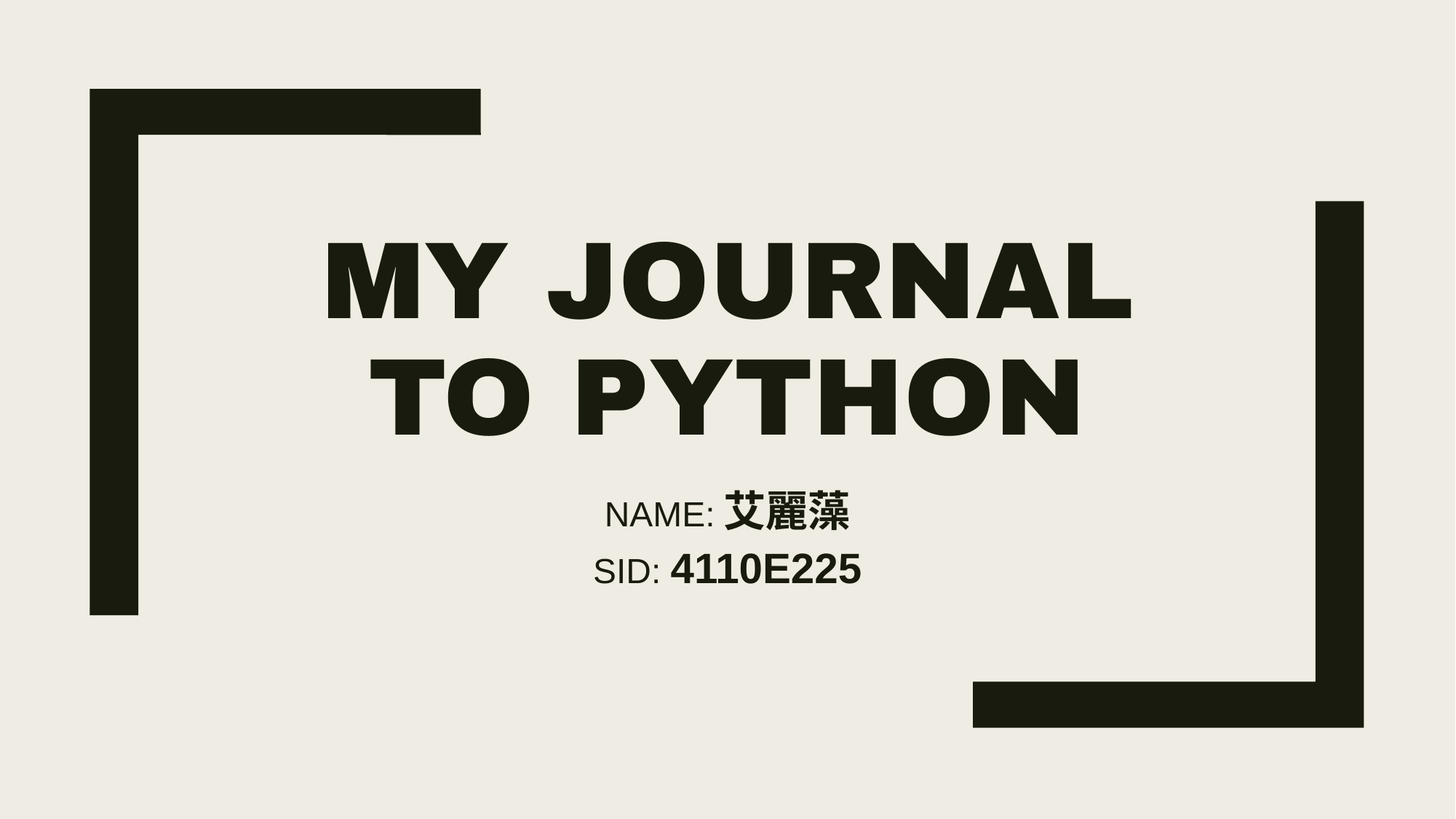

# MY JOURNAL TO PYTHON
NAME:艾麗藻
SID: 4110E225